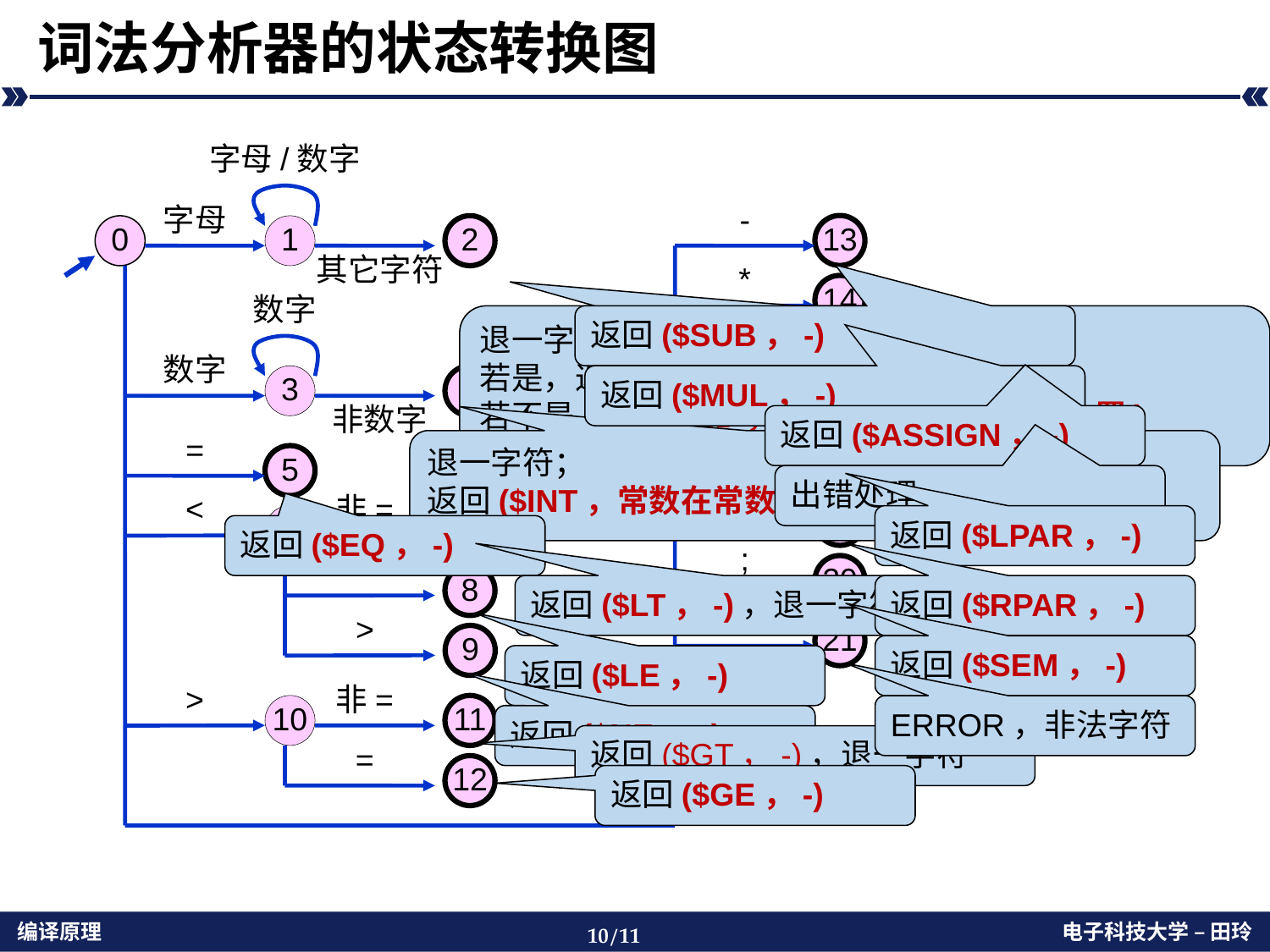

# 词法分析器的状态转换图
字母/数字

字母
-
13
0
1
2

其它字符

*

14
数字

:
=
15
16

数字

3
4
非=

17
非数字
(

=
18
5

)
<
非=
19
6
7

;
=
20

8

其他
>
21
9

>
非=
10
11

=

12

退一字符；查保留字表；
若是，返回(保留字种别，-)
若不是，返回($ID，标识符在符号表中的位置)
返回($SUB，-)
返回($MUL，-)
返回($ASSIGN，-)
退一字符；
返回($INT，常数在常数表中的位置)
出错处理
返回($LPAR，-)
返回($EQ，-)
返回($LT，-)，退一字符
返回($RPAR，-)
返回($SEM，-)
返回($LE，-)
ERROR，非法字符
返回($NE，-)
返回($GT，-)，退一字符
返回($GE，-)